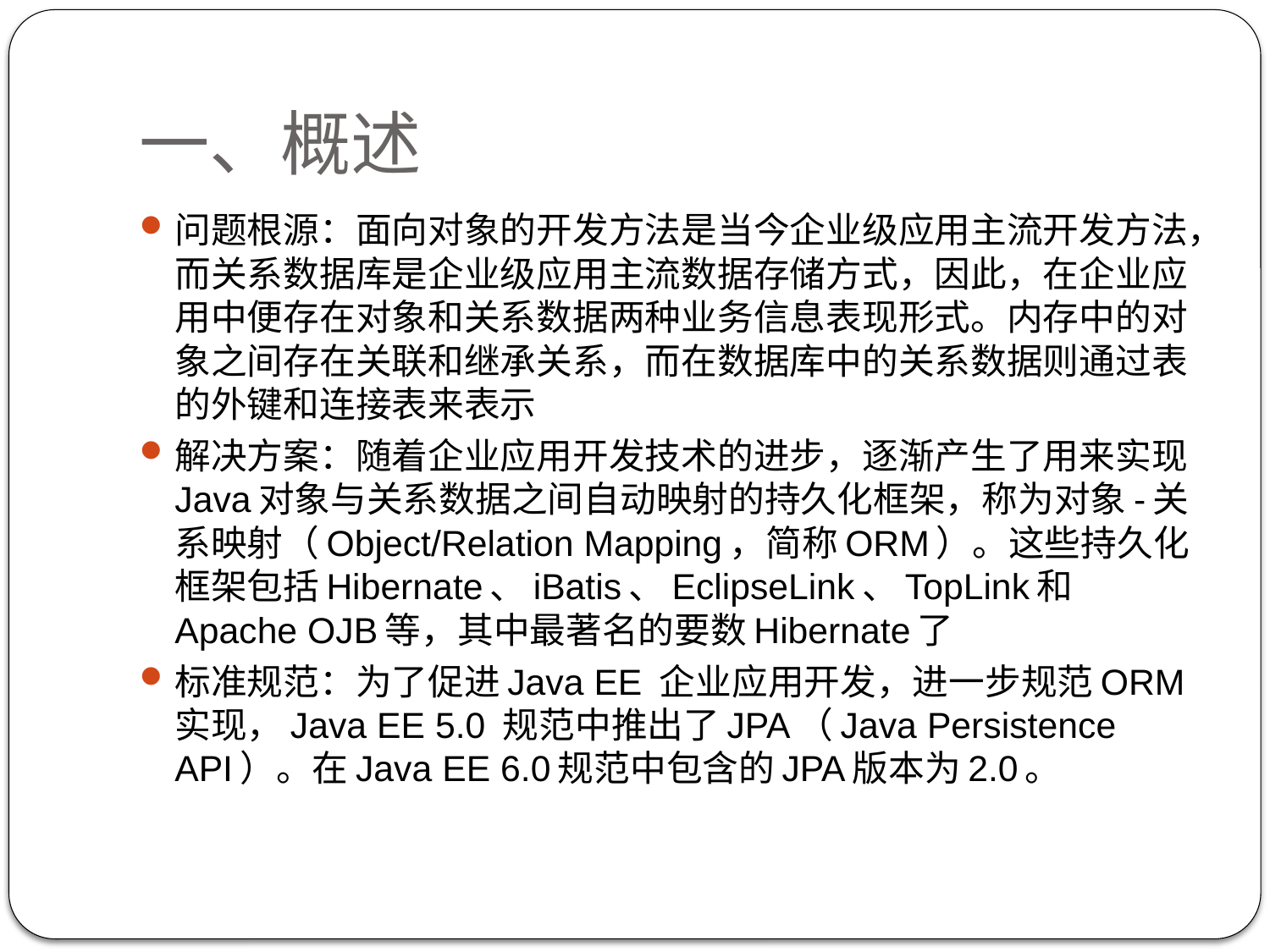

# 一、概述
问题根源：面向对象的开发方法是当今企业级应用主流开发方法，而关系数据库是企业级应用主流数据存储方式，因此，在企业应用中便存在对象和关系数据两种业务信息表现形式。内存中的对象之间存在关联和继承关系，而在数据库中的关系数据则通过表的外键和连接表来表示
解决方案：随着企业应用开发技术的进步，逐渐产生了用来实现Java对象与关系数据之间自动映射的持久化框架，称为对象-关系映射（Object/Relation Mapping，简称ORM）。这些持久化框架包括Hibernate、iBatis、EclipseLink、TopLink和Apache OJB等，其中最著名的要数Hibernate了
标准规范：为了促进Java EE 企业应用开发，进一步规范ORM实现，Java EE 5.0 规范中推出了JPA（Java Persistence  API）。在Java EE 6.0规范中包含的JPA版本为2.0。